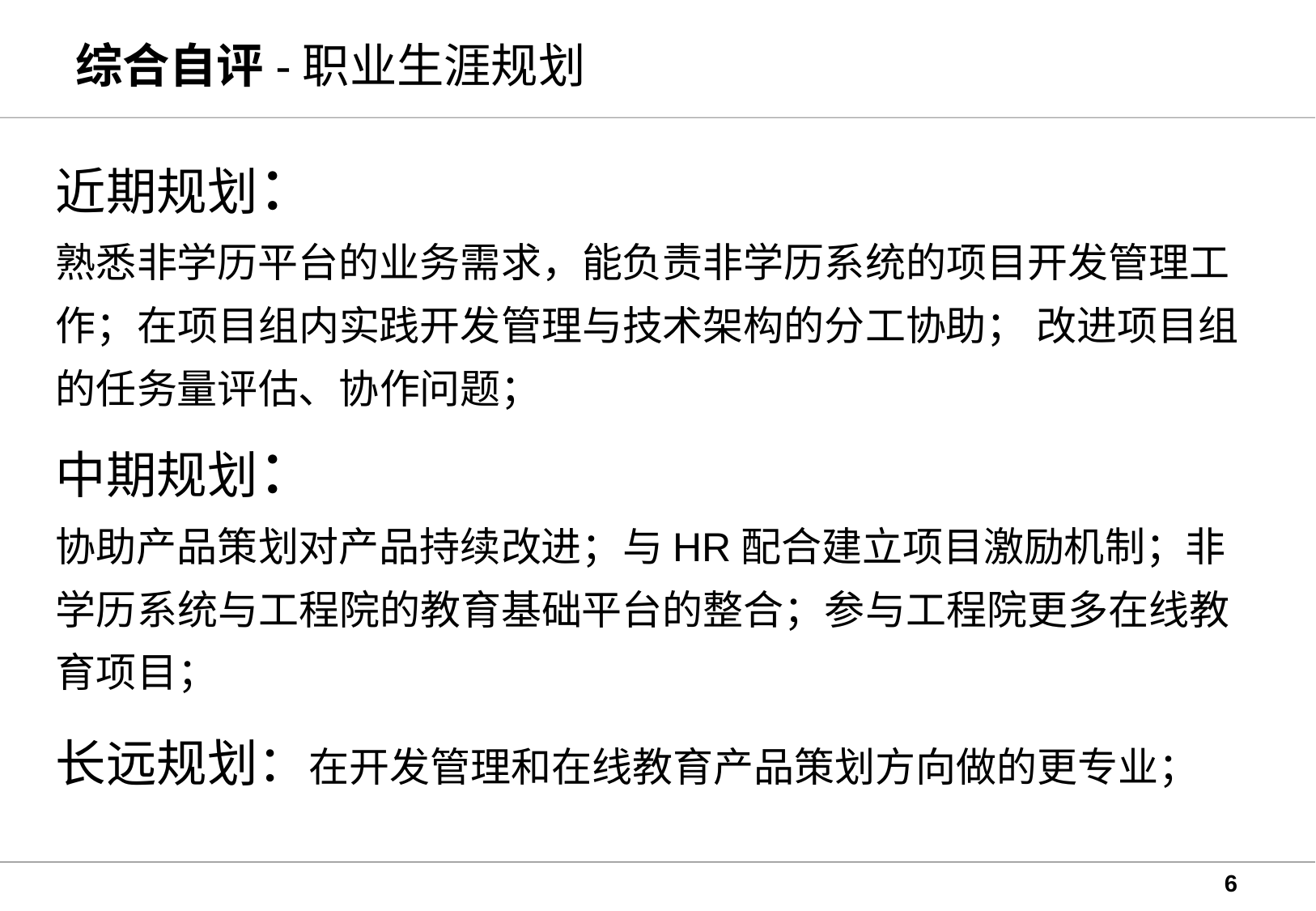

综合自评-职业生涯规划
近期规划：
熟悉非学历平台的业务需求，能负责非学历系统的项目开发管理工作；在项目组内实践开发管理与技术架构的分工协助； 改进项目组的任务量评估、协作问题；
中期规划：
协助产品策划对产品持续改进；与HR配合建立项目激励机制；非学历系统与工程院的教育基础平台的整合；参与工程院更多在线教育项目；
长远规划：在开发管理和在线教育产品策划方向做的更专业；

6